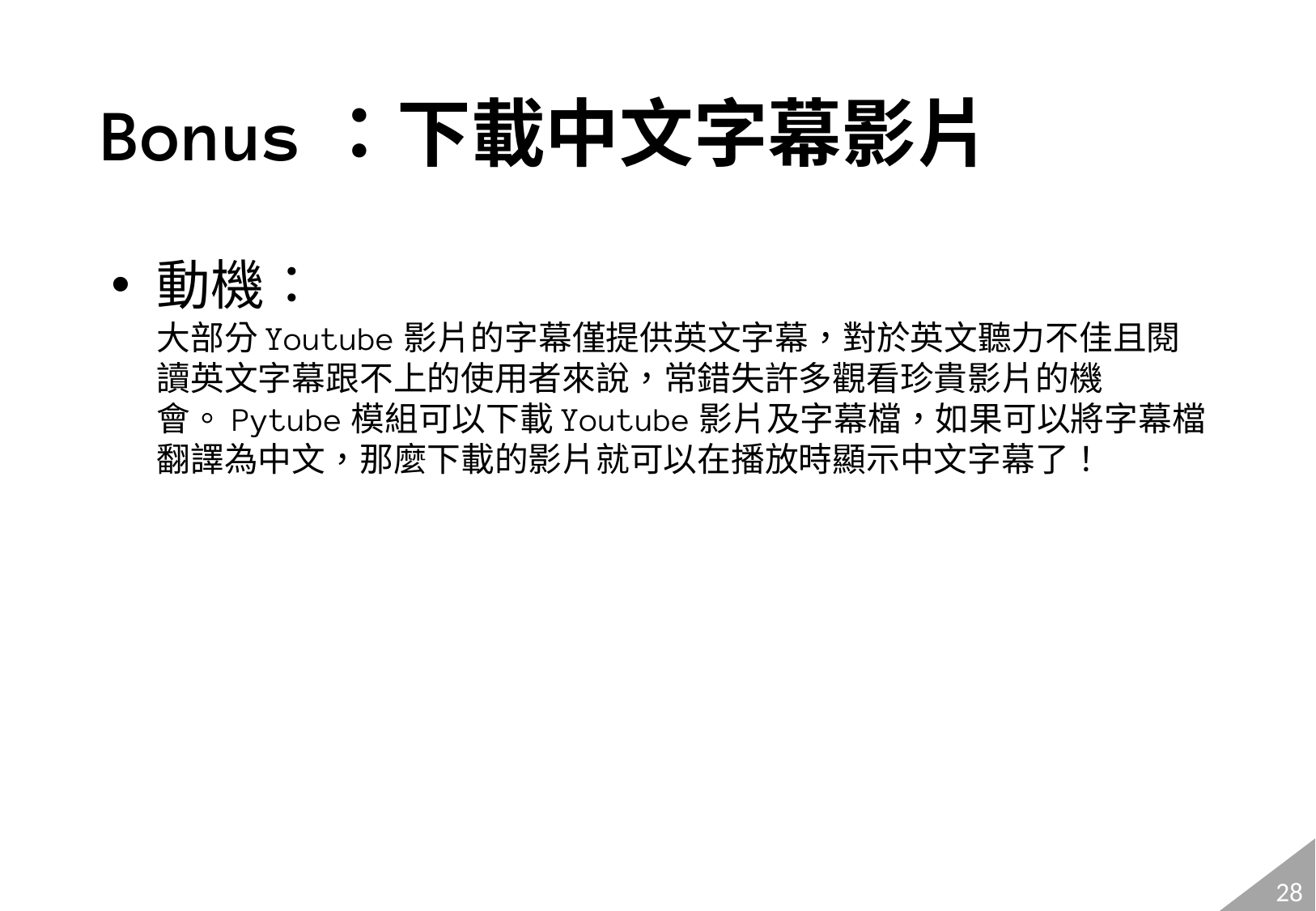

# Bonus：下載中文字幕影片
動機：
大部分Youtube影片的字幕僅提供英文字幕，對於英文聽力不佳且閱讀英文字幕跟不上的使用者來說，常錯失許多觀看珍貴影片的機會。Pytube模組可以下載Youtube影片及字幕檔，如果可以將字幕檔翻譯為中文，那麼下載的影片就可以在播放時顯示中文字幕了！
28